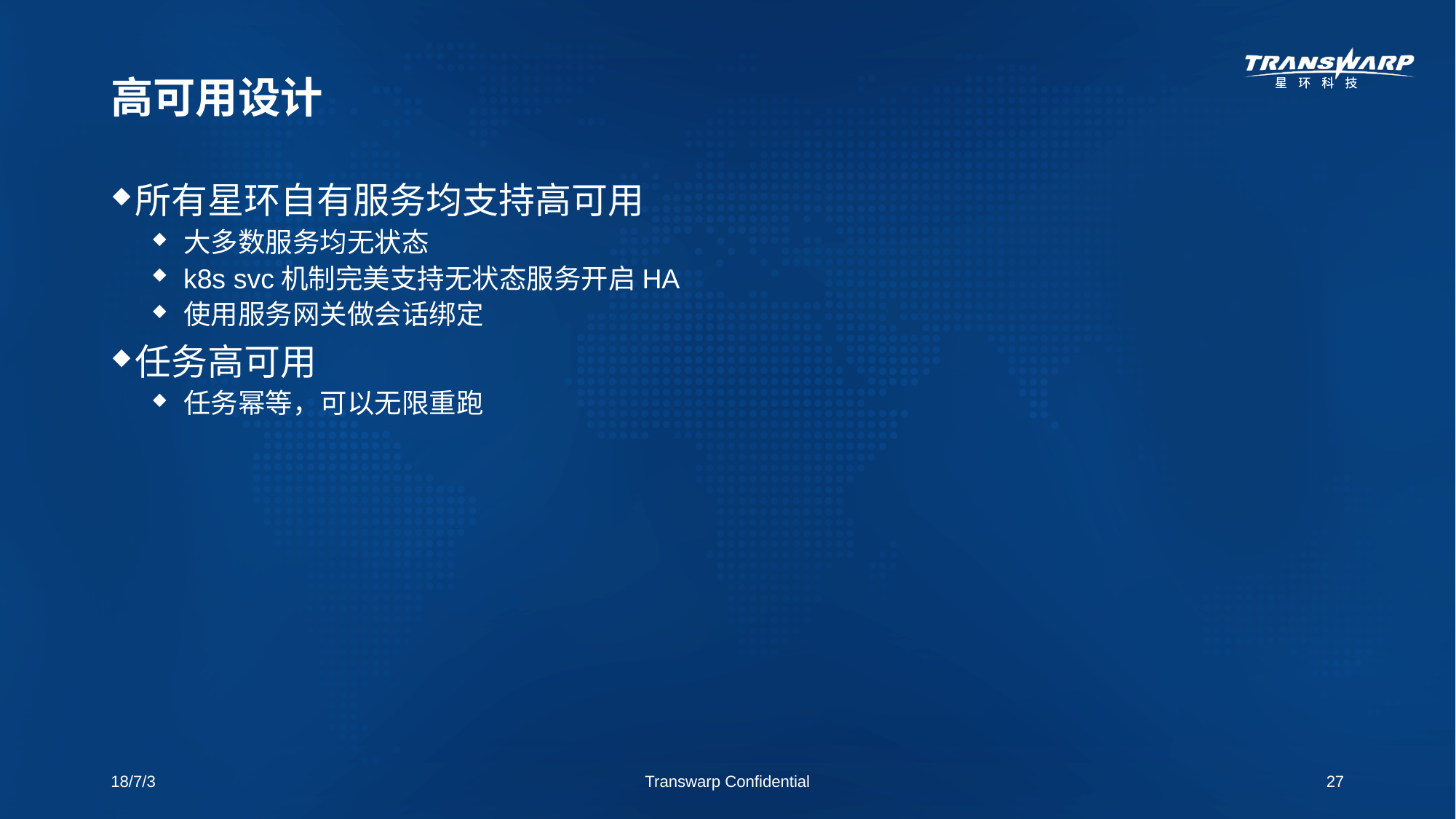

# 高可用设计
所有星环自有服务均支持高可用
大多数服务均无状态
k8s svc机制完美支持无状态服务开启HA
使用服务网关做会话绑定
任务高可用
任务幂等，可以无限重跑
18/7/3
Transwarp Confidential
27